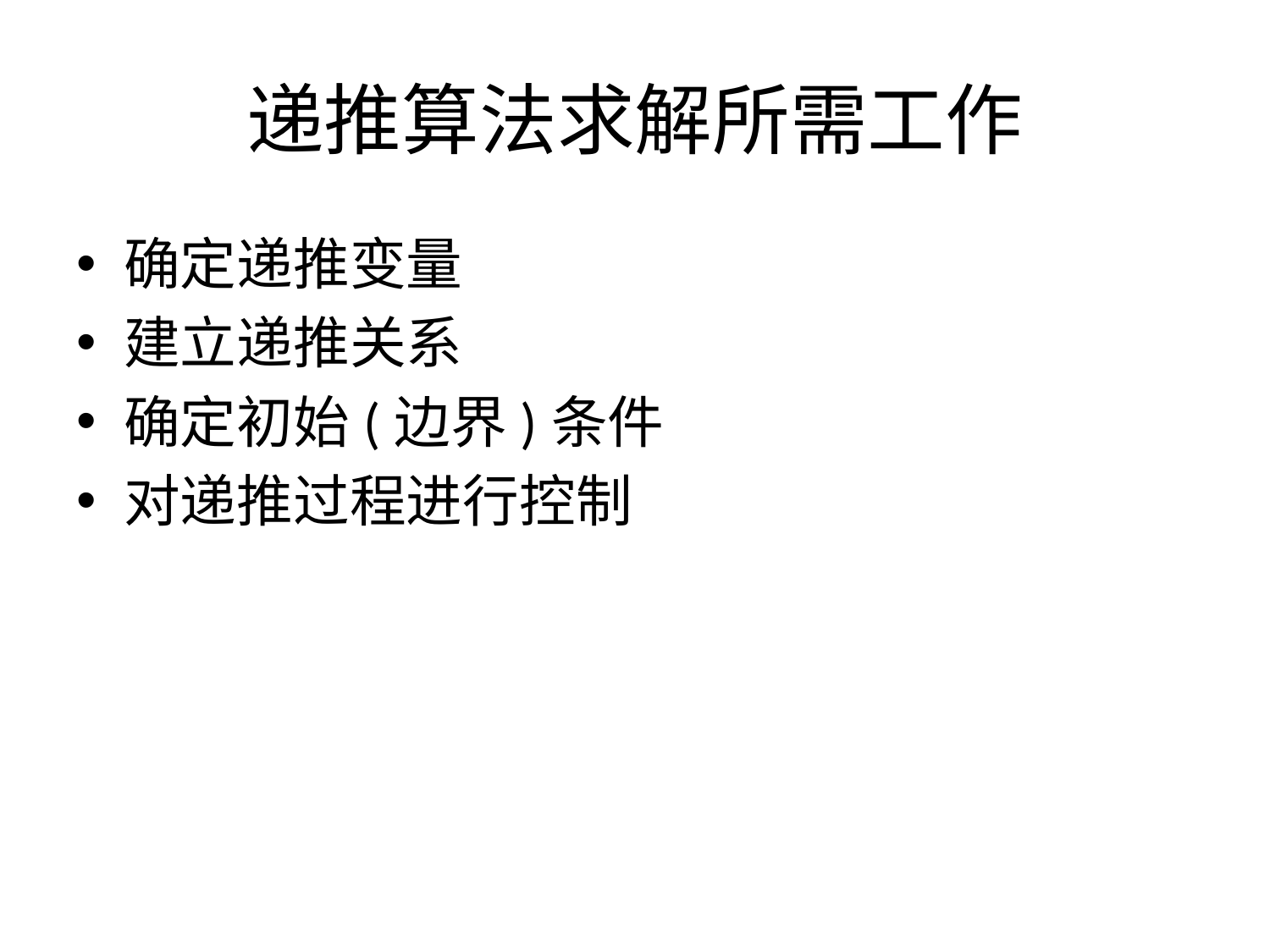

# 递推算法求解所需工作
确定递推变量
建立递推关系
确定初始(边界)条件
对递推过程进行控制